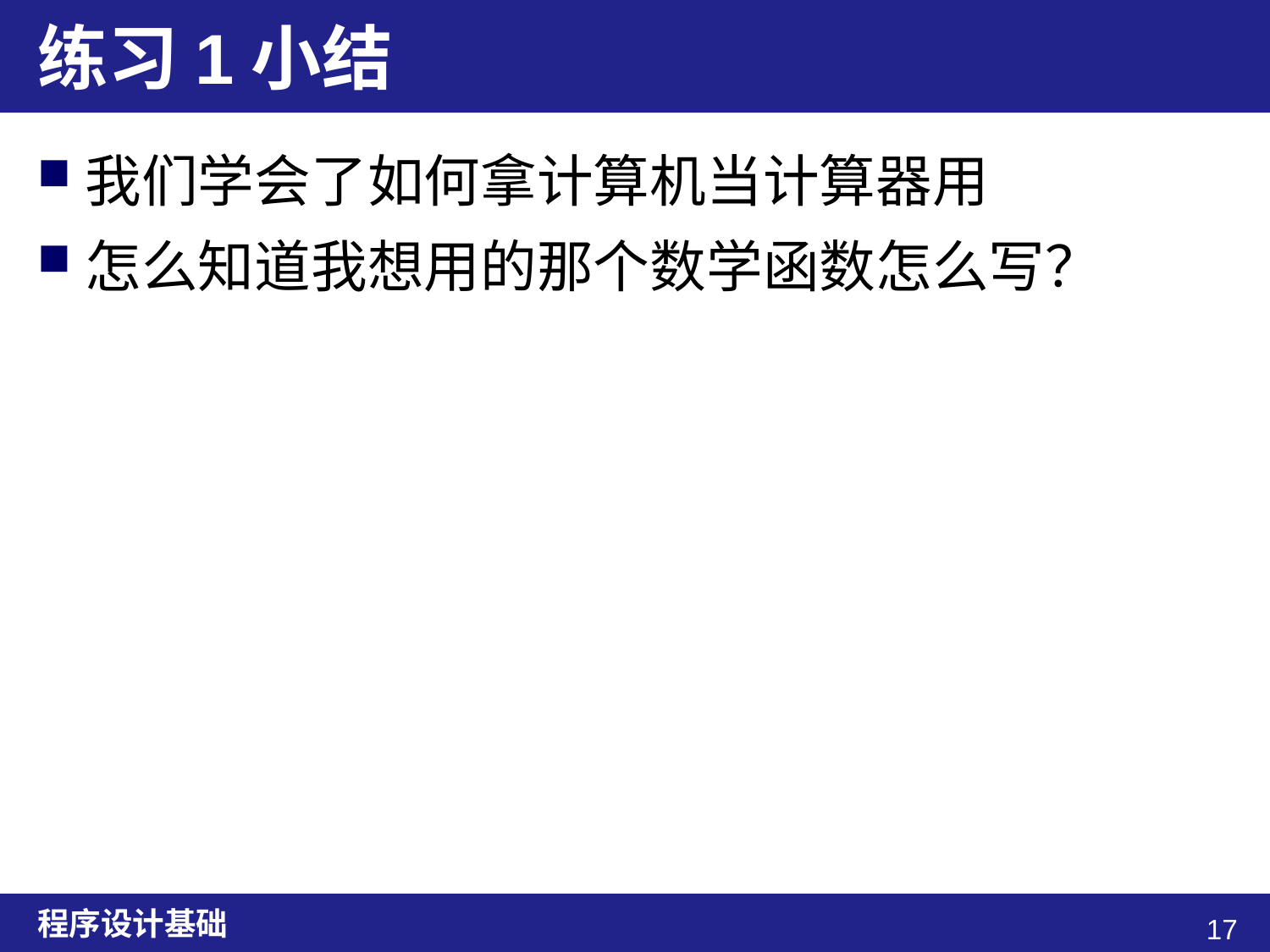

# 练习1小结
我们学会了如何拿计算机当计算器用
怎么知道我想用的那个数学函数怎么写？